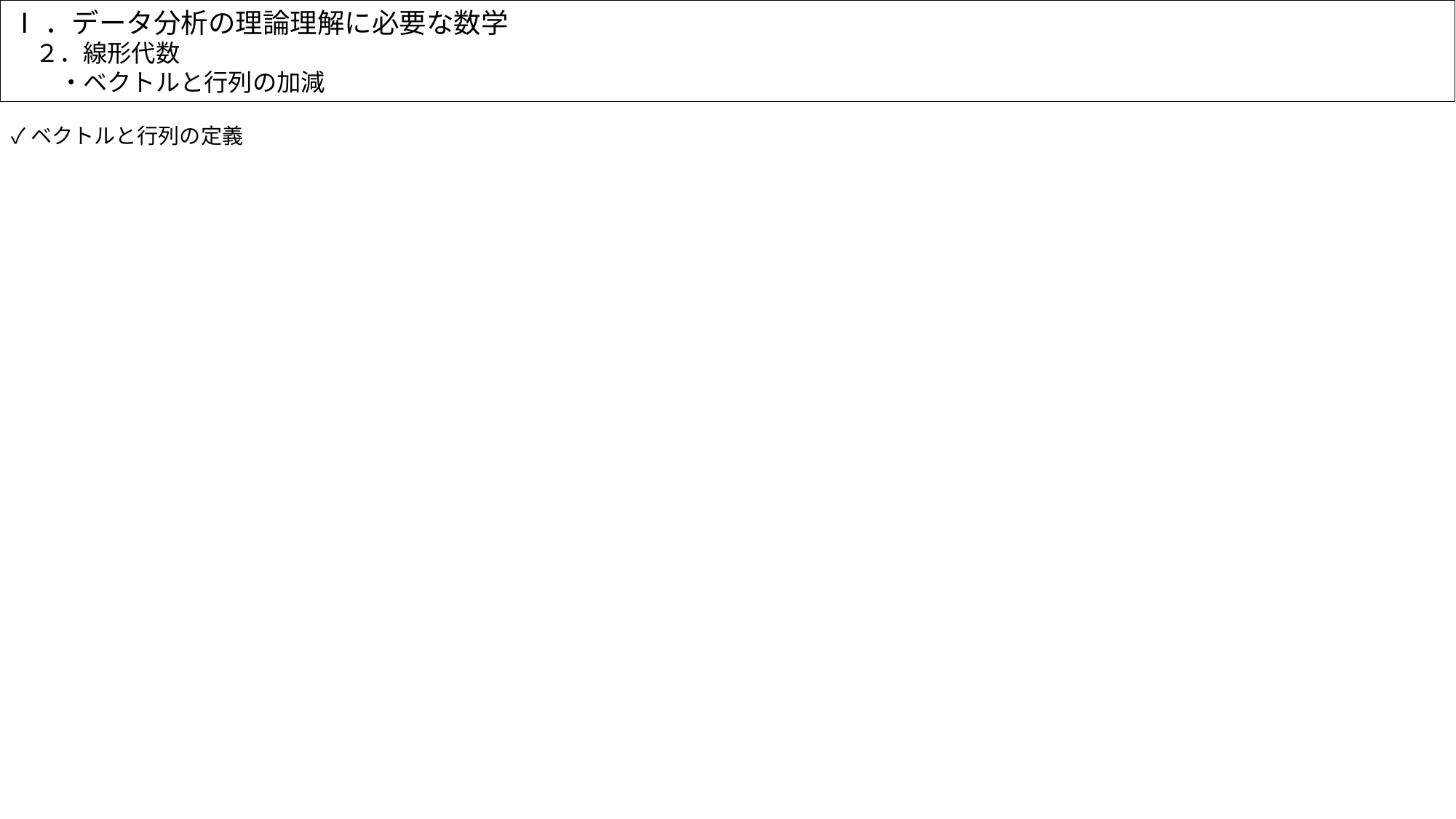

Ⅰ．データ分析の理論理解に必要な数学
　２．線形代数
　　・ベクトルと行列の加減
✓ベクトルと行列の定義